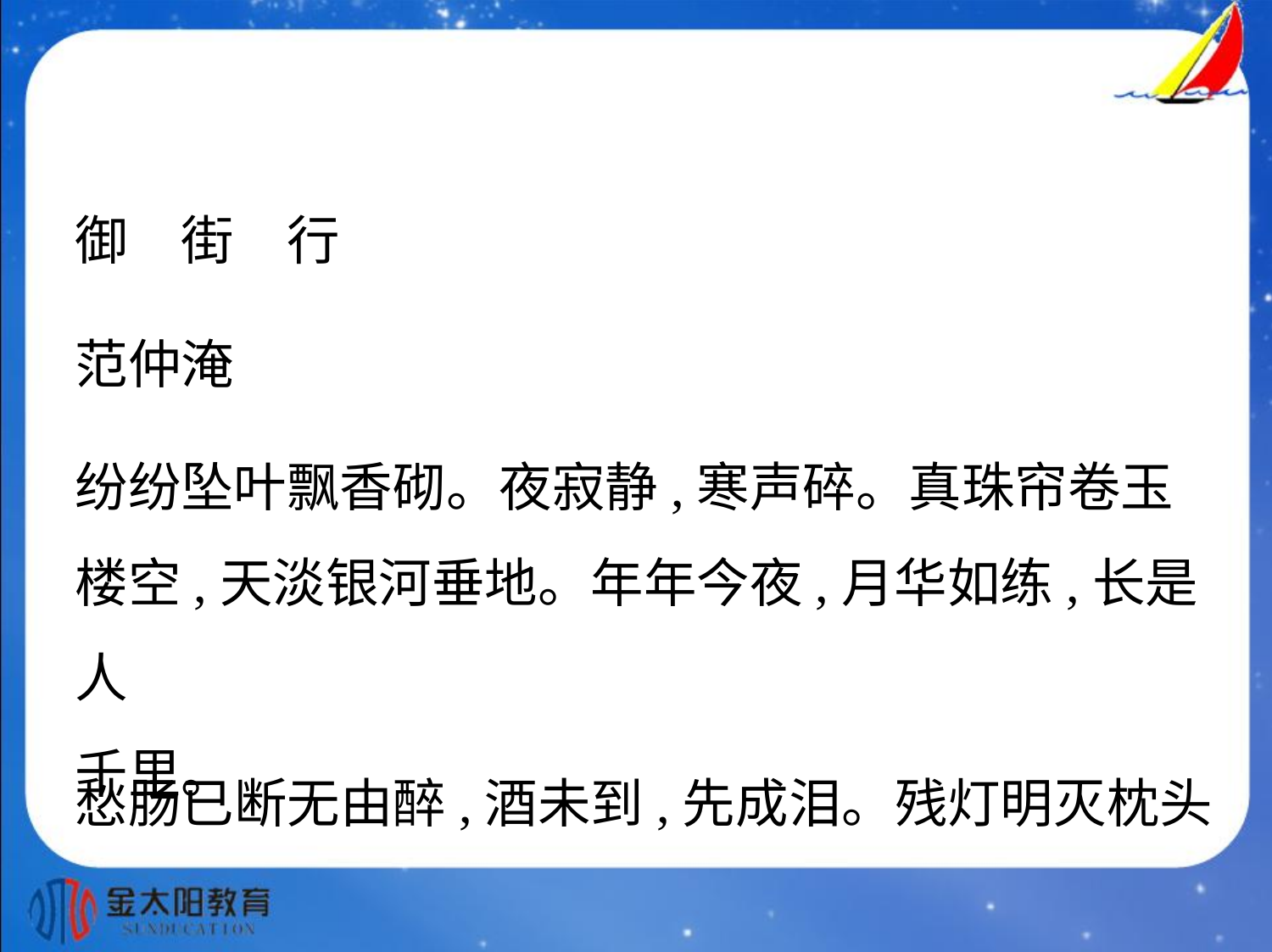

御　街　行
范仲淹
纷纷坠叶飘香砌。夜寂静,寒声碎。真珠帘卷玉
楼空,天淡银河垂地。年年今夜,月华如练,长是人
千里。
愁肠已断无由醉,酒未到,先成泪。残灯明灭枕头